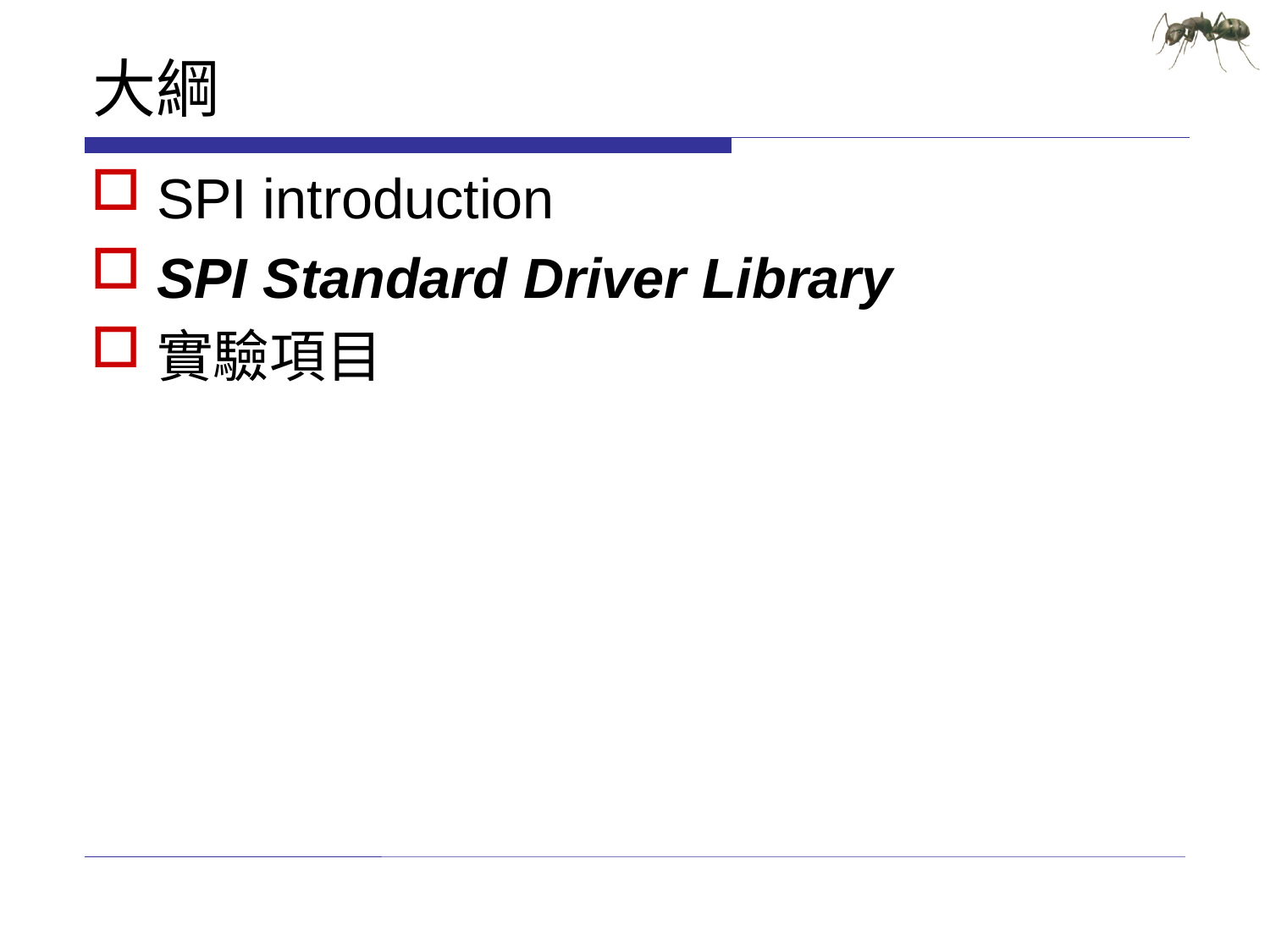

# 大綱
SPI introduction
SPI Standard Driver Library
實驗項目